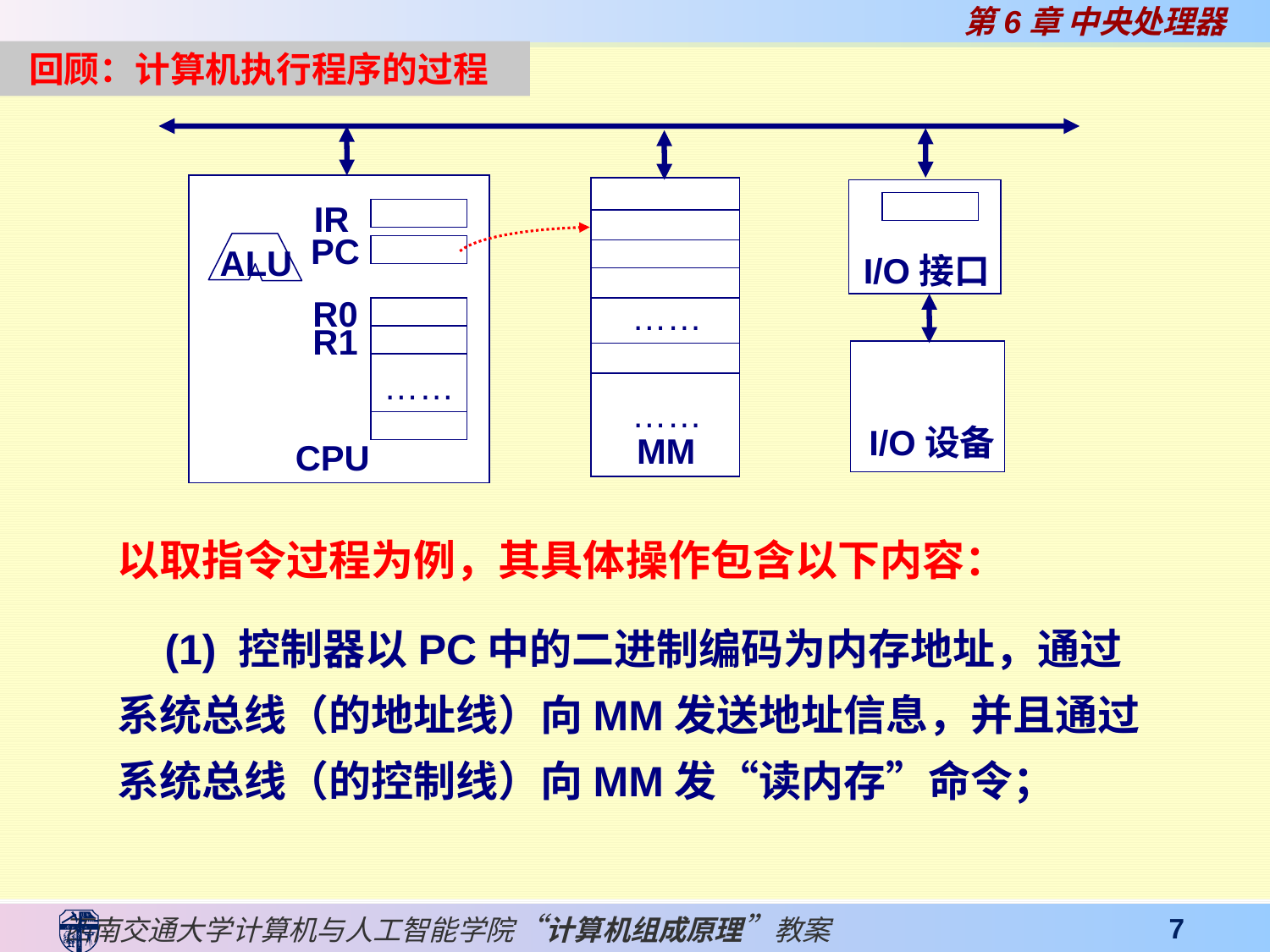

回顾：计算机执行程序的过程

IR

PC

ALU
I/O接口

R0

……

R1

……
……

I/O设备
MM
CPU
以取指令过程为例，其具体操作包含以下内容：
    (1) 控制器以PC中的二进制编码为内存地址，通过系统总线（的地址线）向MM发送地址信息，并且通过系统总线（的控制线）向MM发“读内存”命令；